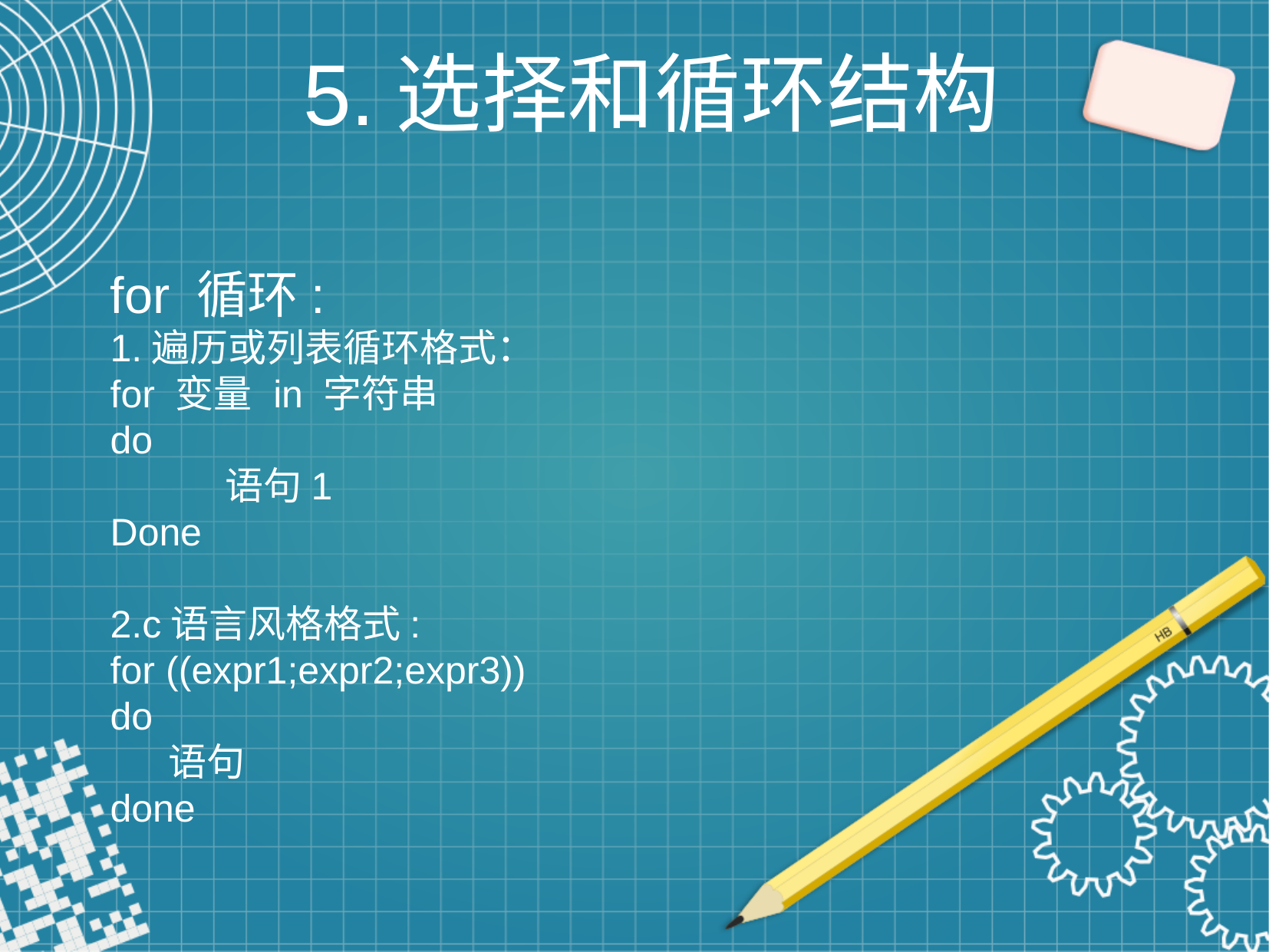

5.选择和循环结构
for 循环:
1.遍历或列表循环格式：
for 变量 in 字符串
do
	语句1
Done

2.c语言风格格式:
for ((expr1;expr2;expr3))
do
    语句
done